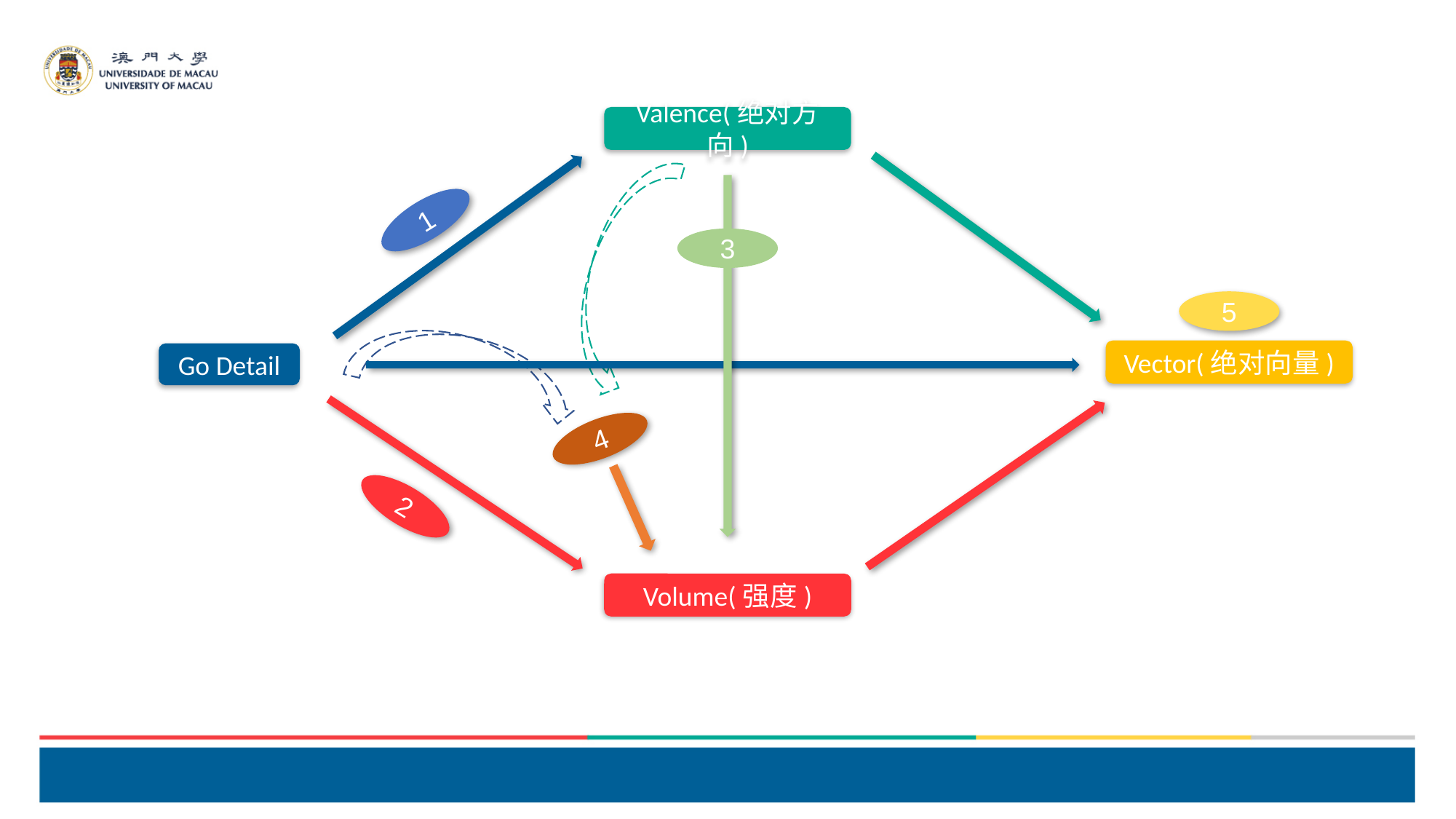

Valence(绝对方向)

1
3

5
Vector(绝对向量)
Go Detail

4

2
Volume(强度)